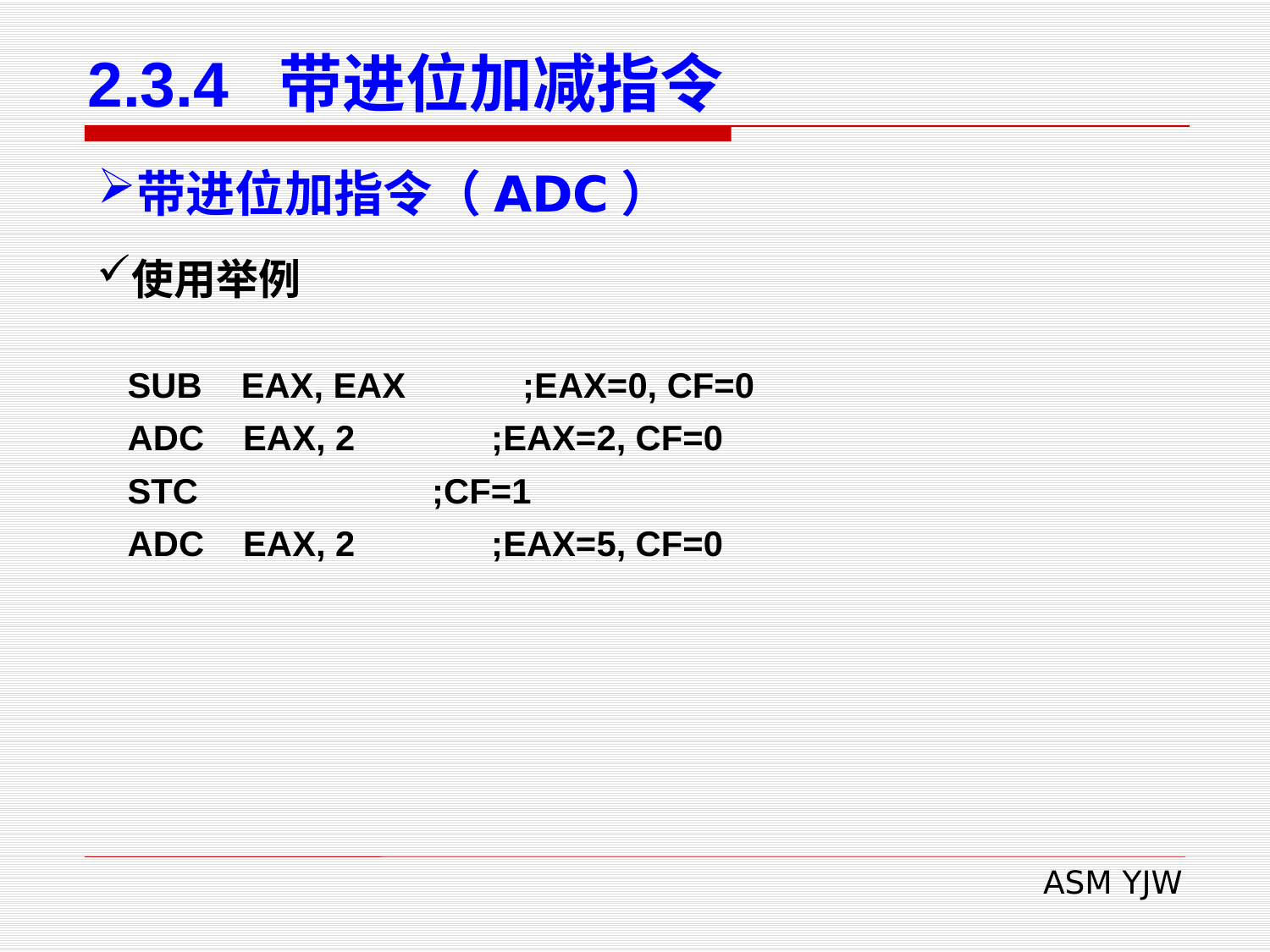

# 2.3.4  带进位加减指令
带进位加指令（ADC）
使用举例
SUB    EAX, EAX            ;EAX=0, CF=0
ADC    EAX, 2              ;EAX=2, CF=0
STC                        ;CF=1
ADC    EAX, 2              ;EAX=5, CF=0